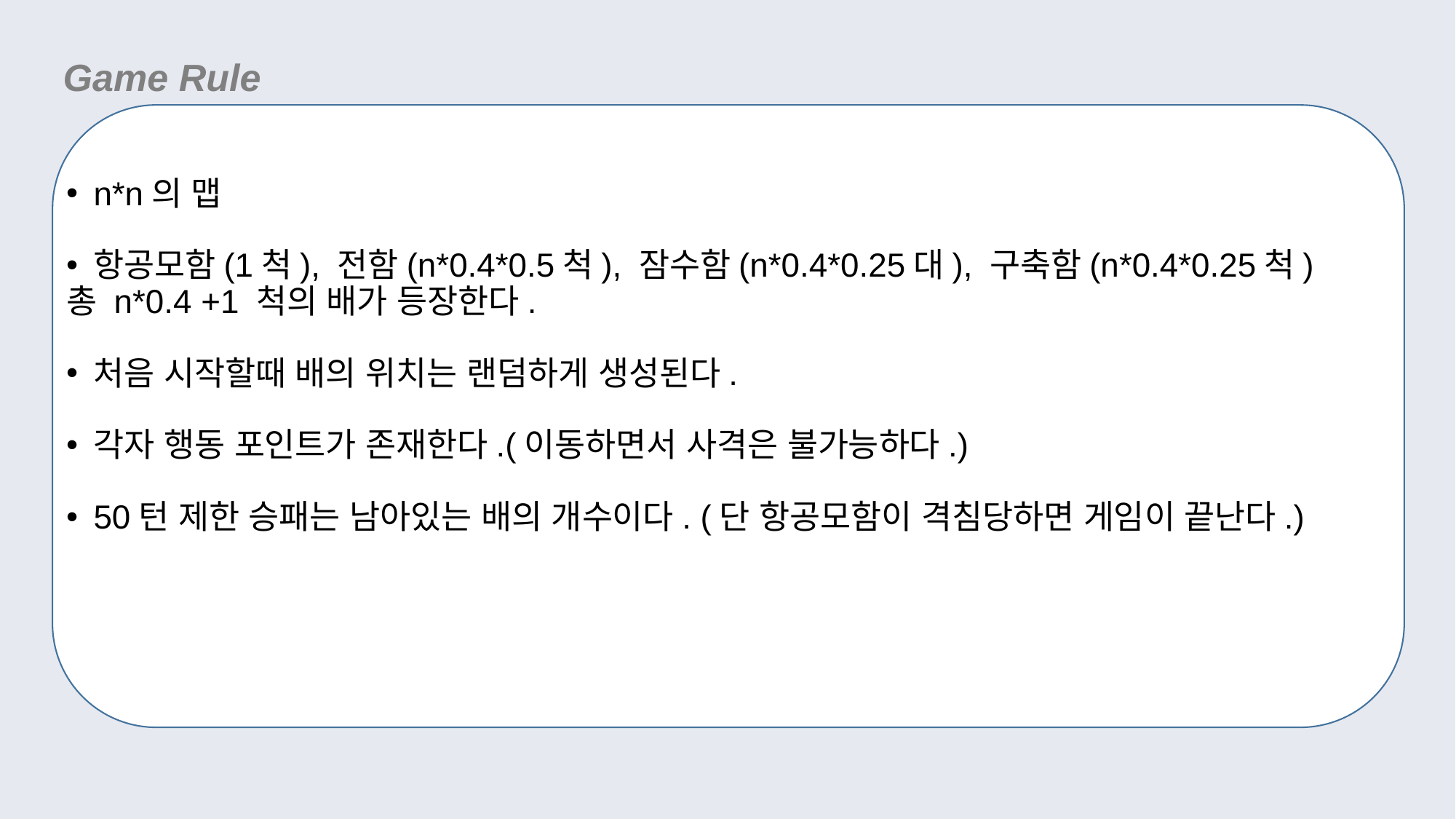

Game Rule

n*n의 맵

항공모함(1척), 전함(n*0.4*0.5척), 잠수함(n*0.4*0.25대), 구축함(n*0.4*0.25척)
총 n*0.4 +1 척의 배가 등장한다.

처음 시작할때 배의 위치는 랜덤하게 생성된다.

각자 행동 포인트가 존재한다.(이동하면서 사격은 불가능하다.)

50턴 제한 승패는 남아있는 배의 개수이다. (단 항공모함이 격침당하면 게임이 끝난다.)